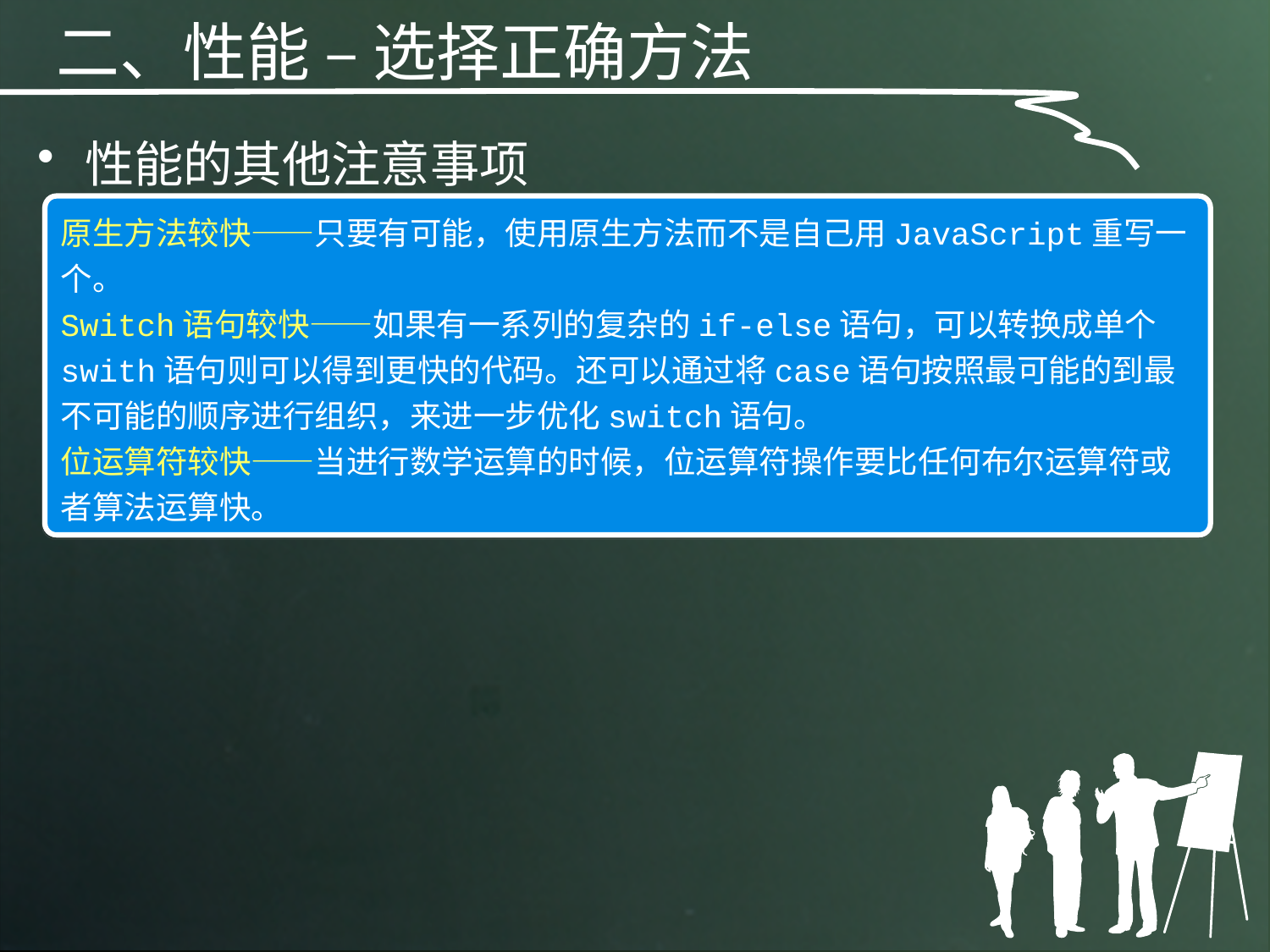

二、性能 – 选择正确方法

性能的其他注意事项
原生方法较快——只要有可能，使用原生方法而不是自己用JavaScript重写一个。
Switch语句较快——如果有一系列的复杂的if-else语句，可以转换成单个swith语句则可以得到更快的代码。还可以通过将case语句按照最可能的到最不可能的顺序进行组织，来进一步优化switch语句。
位运算符较快——当进行数学运算的时候，位运算符操作要比任何布尔运算符或者算法运算快。